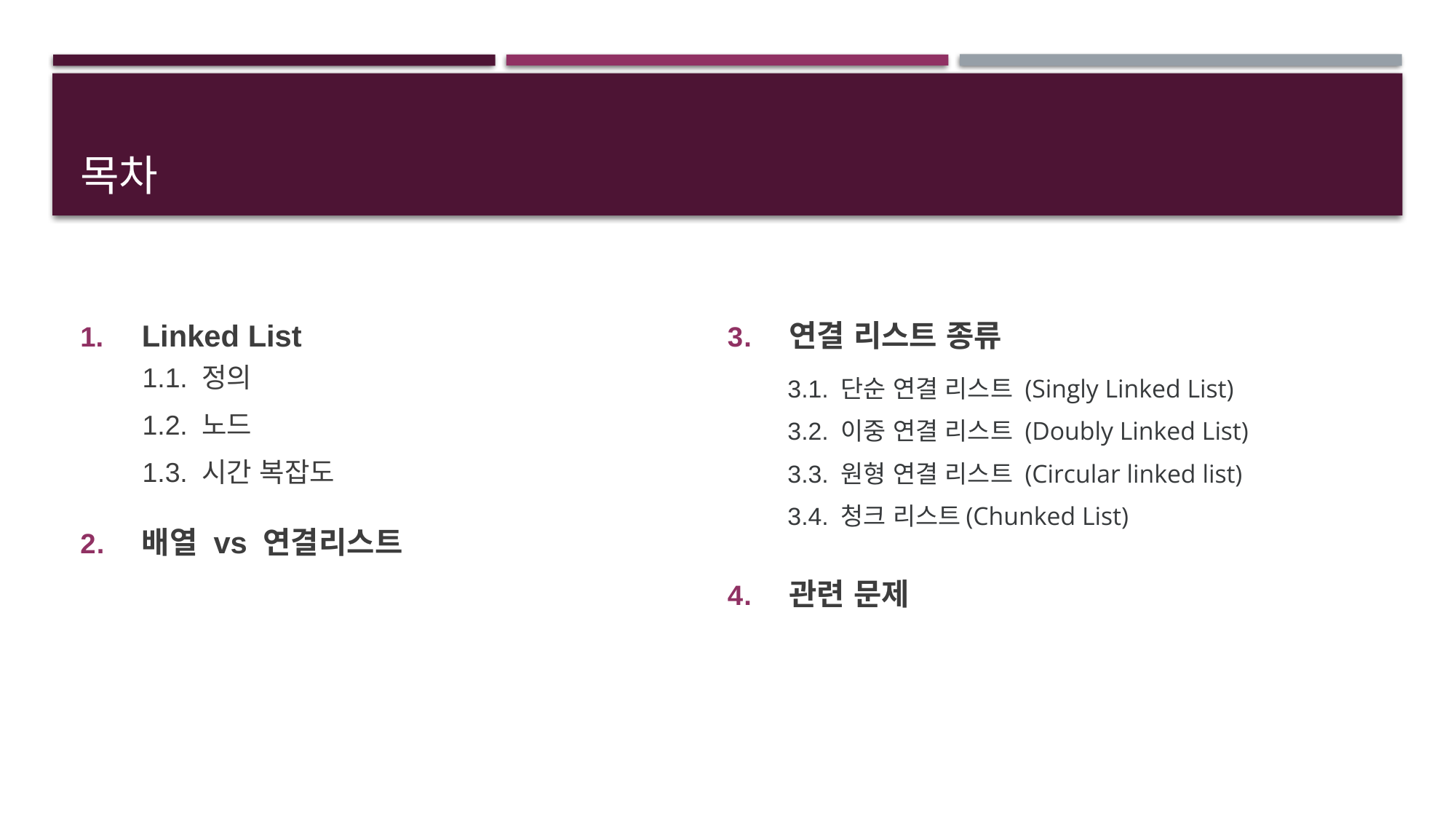

# 목차
Linked List

배열 vs 연결리스트

연결 리스트 종류

관련 문제
1.1. 정의
1.2. 노드
1.3. 시간 복잡도
3.1. 단순 연결 리스트 (Singly Linked List)
3.2. 이중 연결 리스트 (Doubly Linked List)
3.3. 원형 연결 리스트 (Circular linked list)
3.4. 청크 리스트(Chunked List)